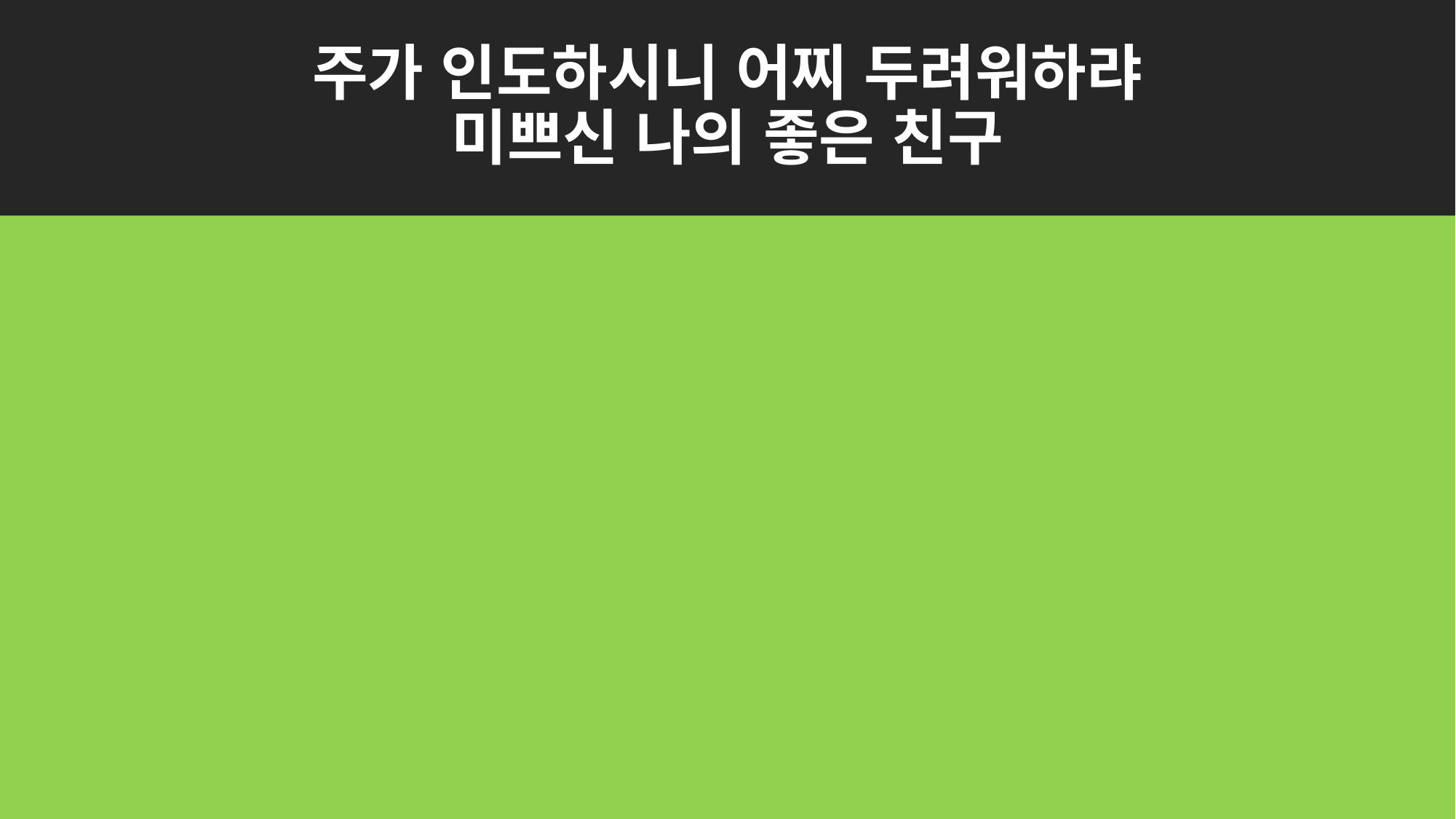

# 주가 인도하시니 어찌 두려워하랴 미쁘신 나의 좋은 친구